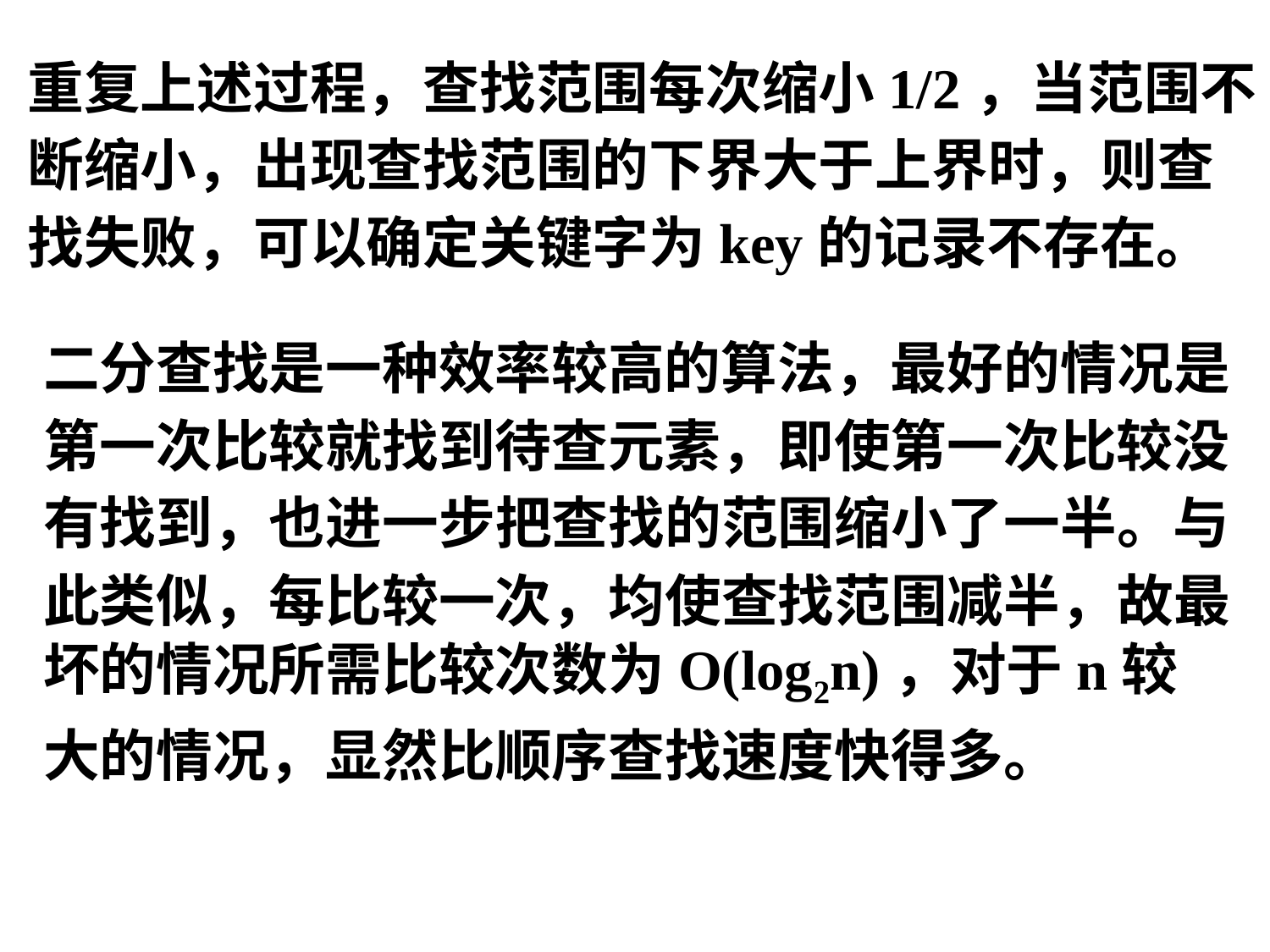

重复上述过程，查找范围每次缩小1/2，当范围不断缩小，出现查找范围的下界大于上界时，则查找失败，可以确定关键字为key的记录不存在。
二分查找是一种效率较高的算法，最好的情况是第一次比较就找到待查元素，即使第一次比较没有找到，也进一步把查找的范围缩小了一半。与此类似，每比较一次，均使查找范围减半，故最坏的情况所需比较次数为O(log2n)，对于n较大的情况，显然比顺序查找速度快得多。